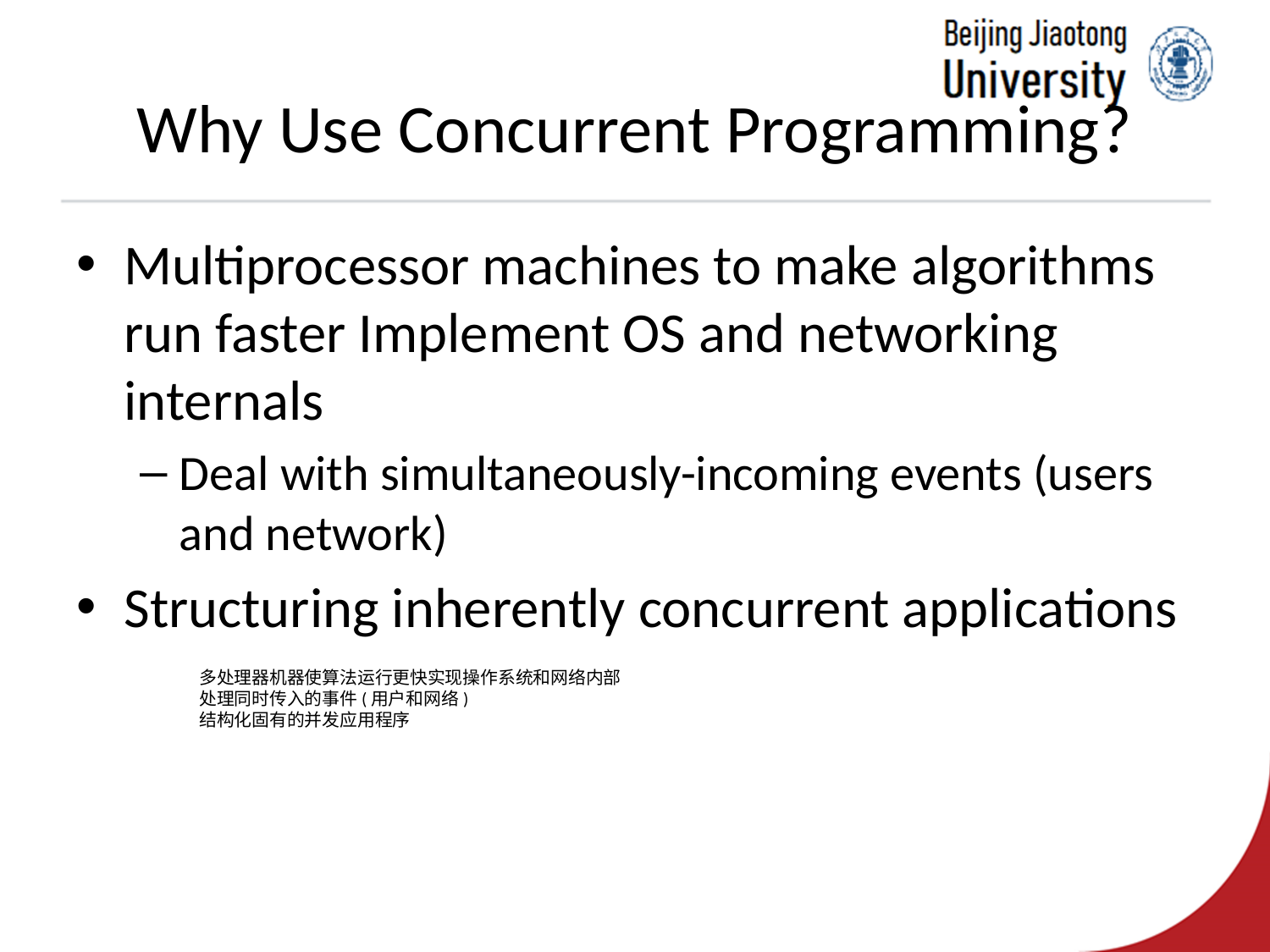

# Why Use Concurrent Programming?
Multiprocessor machines to make algorithms run faster Implement OS and networking internals
Deal with simultaneously-incoming events (users and network)
Structuring inherently concurrent applications
多处理器机器使算法运行更快实现操作系统和网络内部
处理同时传入的事件(用户和网络)
结构化固有的并发应用程序